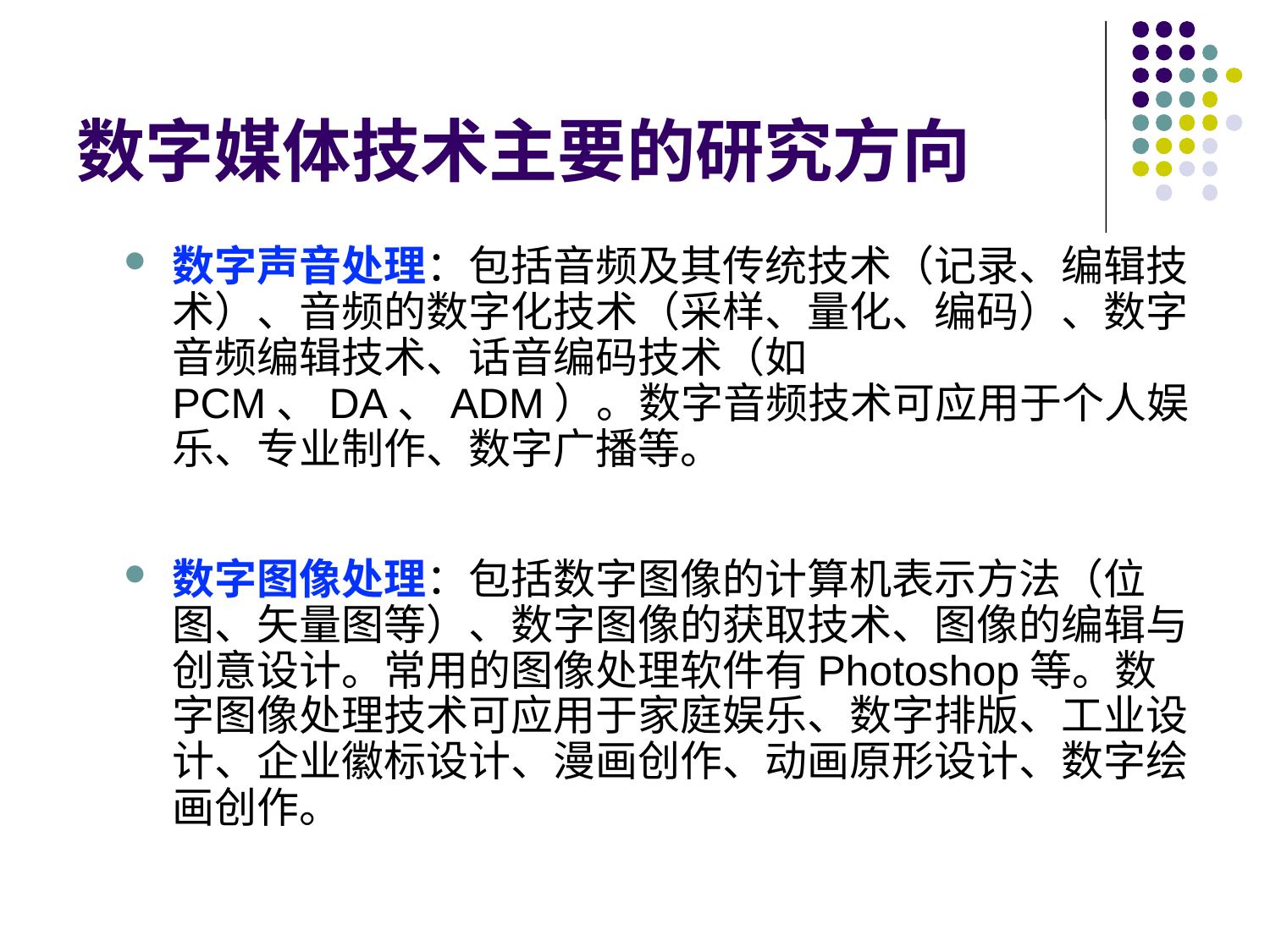

# 数字媒体技术主要的研究方向
数字声音处理：包括音频及其传统技术（记录、编辑技术）、音频的数字化技术（采样、量化、编码）、数字音频编辑技术、话音编码技术（如PCM、DA、ADM）。数字音频技术可应用于个人娱乐、专业制作、数字广播等。

数字图像处理：包括数字图像的计算机表示方法（位图、矢量图等）、数字图像的获取技术、图像的编辑与创意设计。常用的图像处理软件有Photoshop等。数字图像处理技术可应用于家庭娱乐、数字排版、工业设计、企业徽标设计、漫画创作、动画原形设计、数字绘画创作。